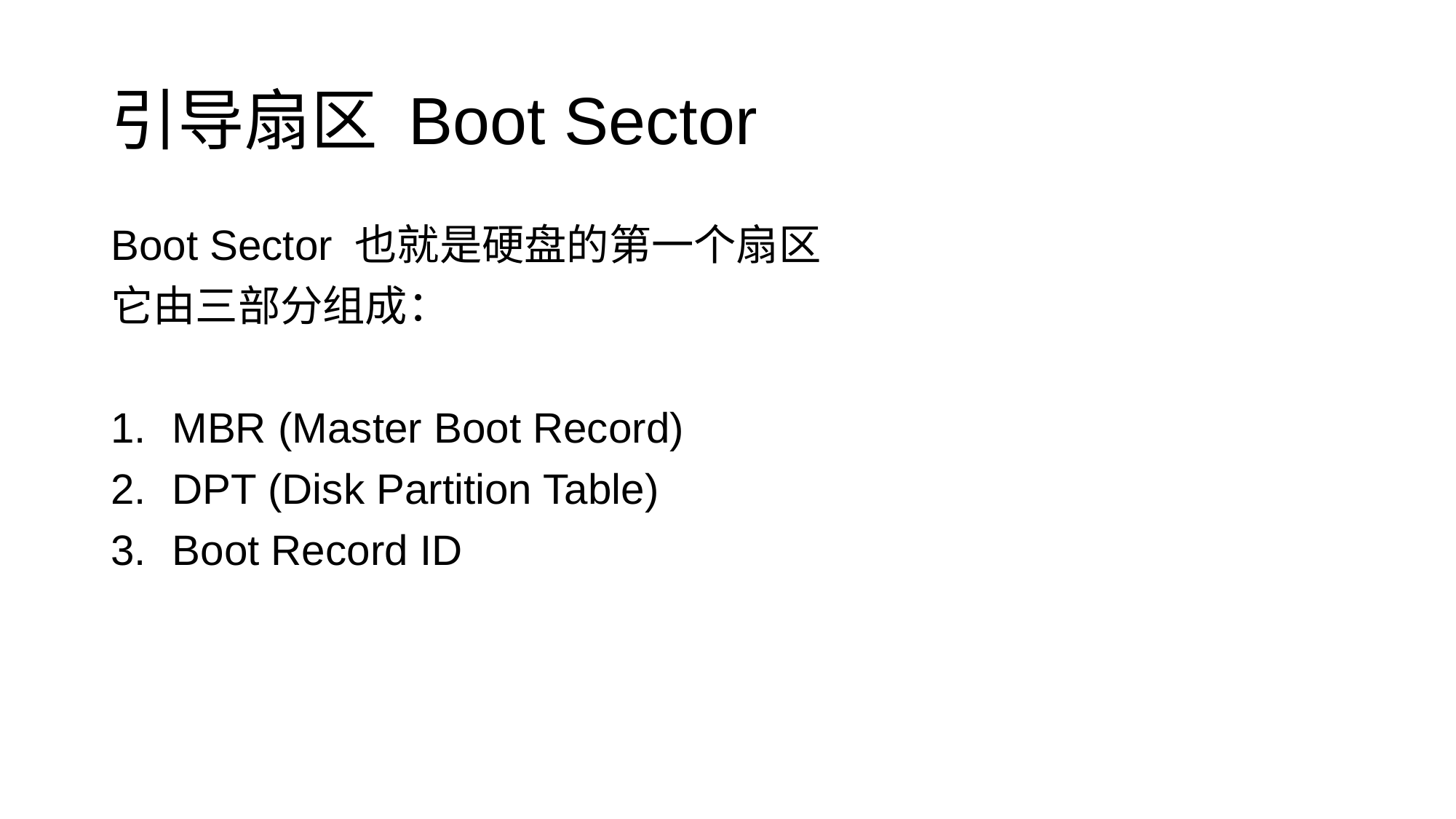

# 引导扇区 Boot Sector
Boot Sector 也就是硬盘的第一个扇区
它由三部分组成：

MBR (Master Boot Record)
DPT (Disk Partition Table)
Boot Record ID